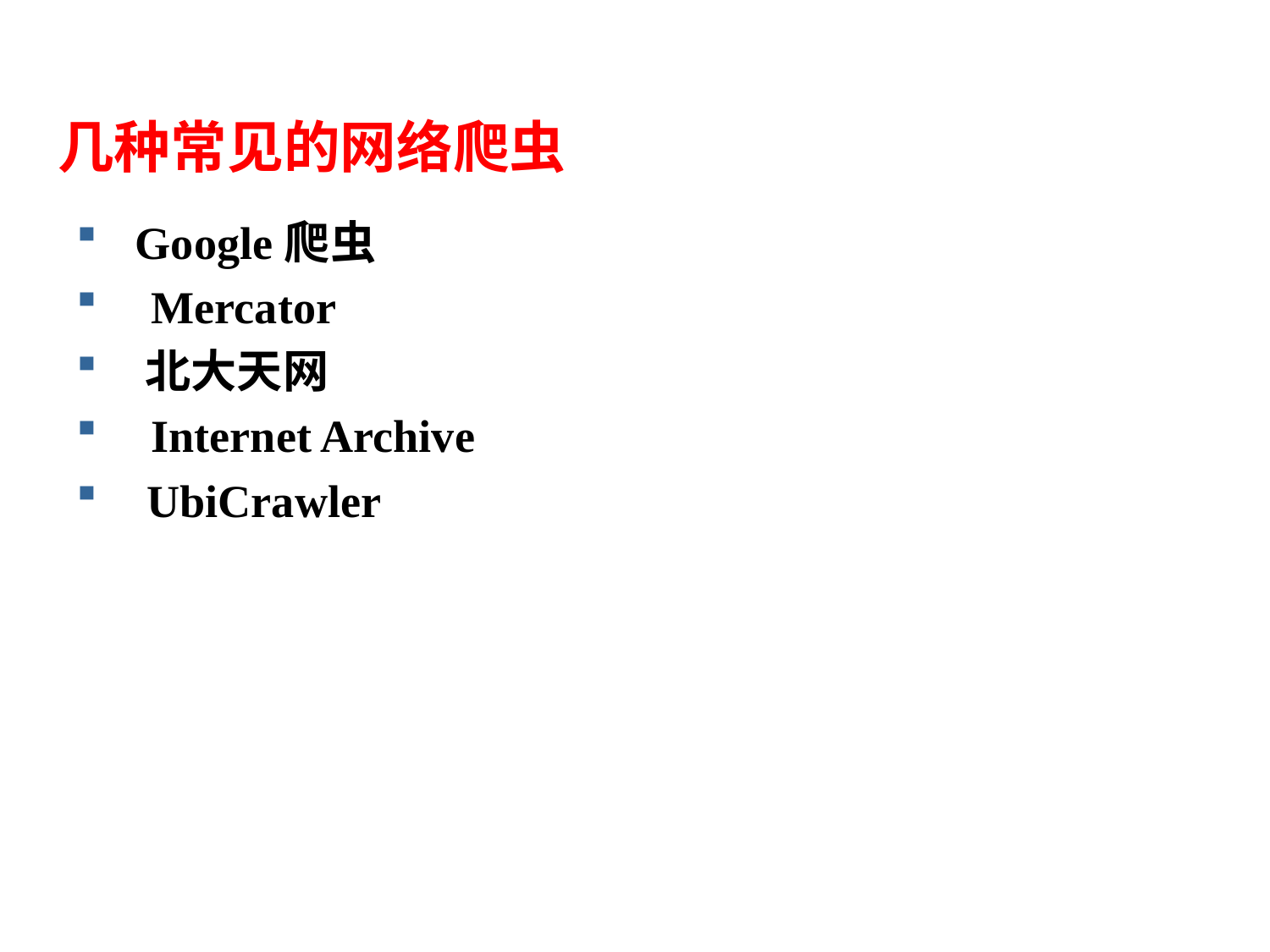

# 几种常见的网络爬虫
 Google爬虫
 Mercator
 北大天网
 Internet Archive
  UbiCrawler